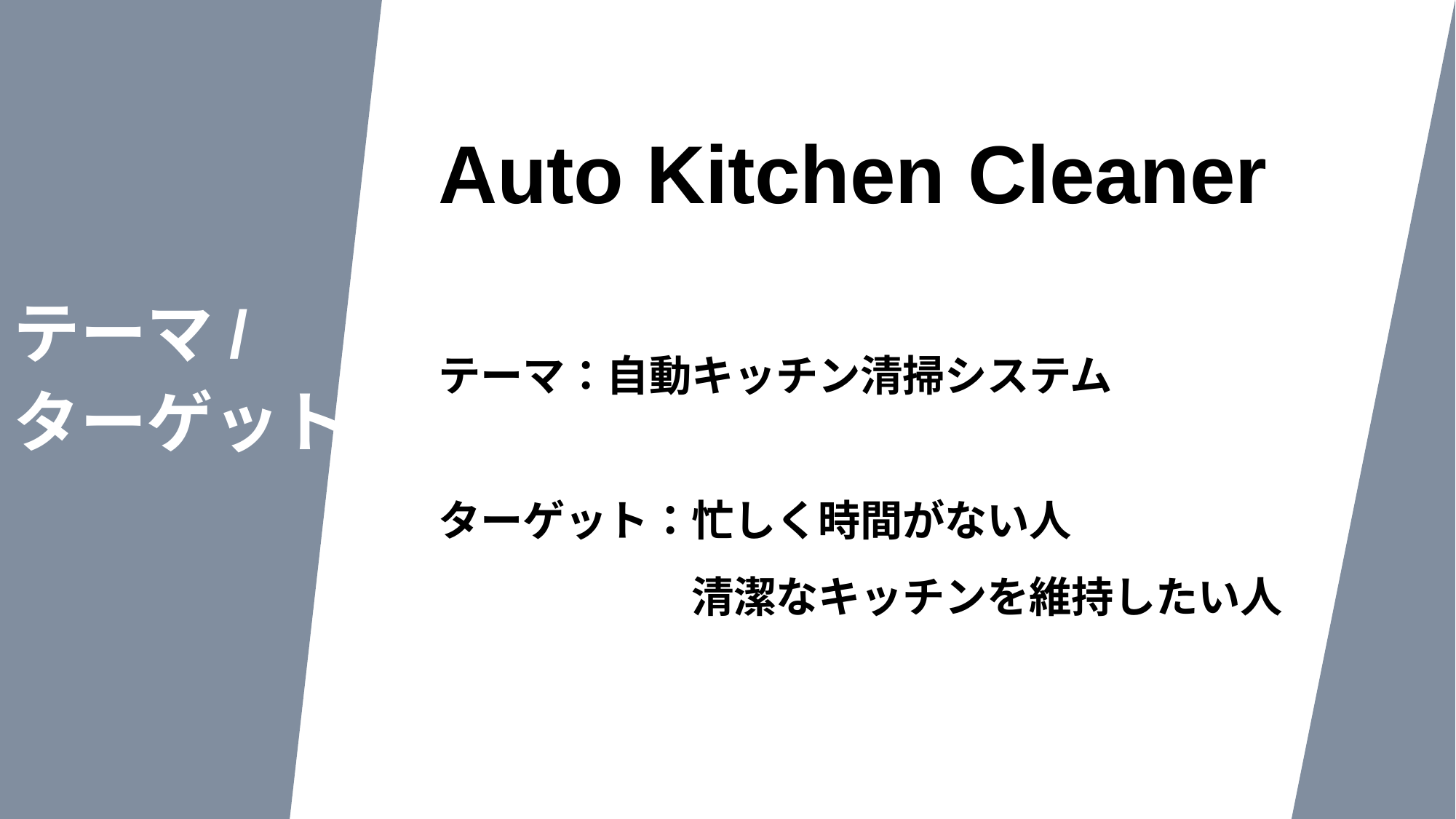

Auto Kitchen Cleaner

テーマ：自動キッチン清掃システム

ターゲット：忙しく時間がない人
　　　　　　清潔なキッチンを維持したい人

テーマ/
ターゲット